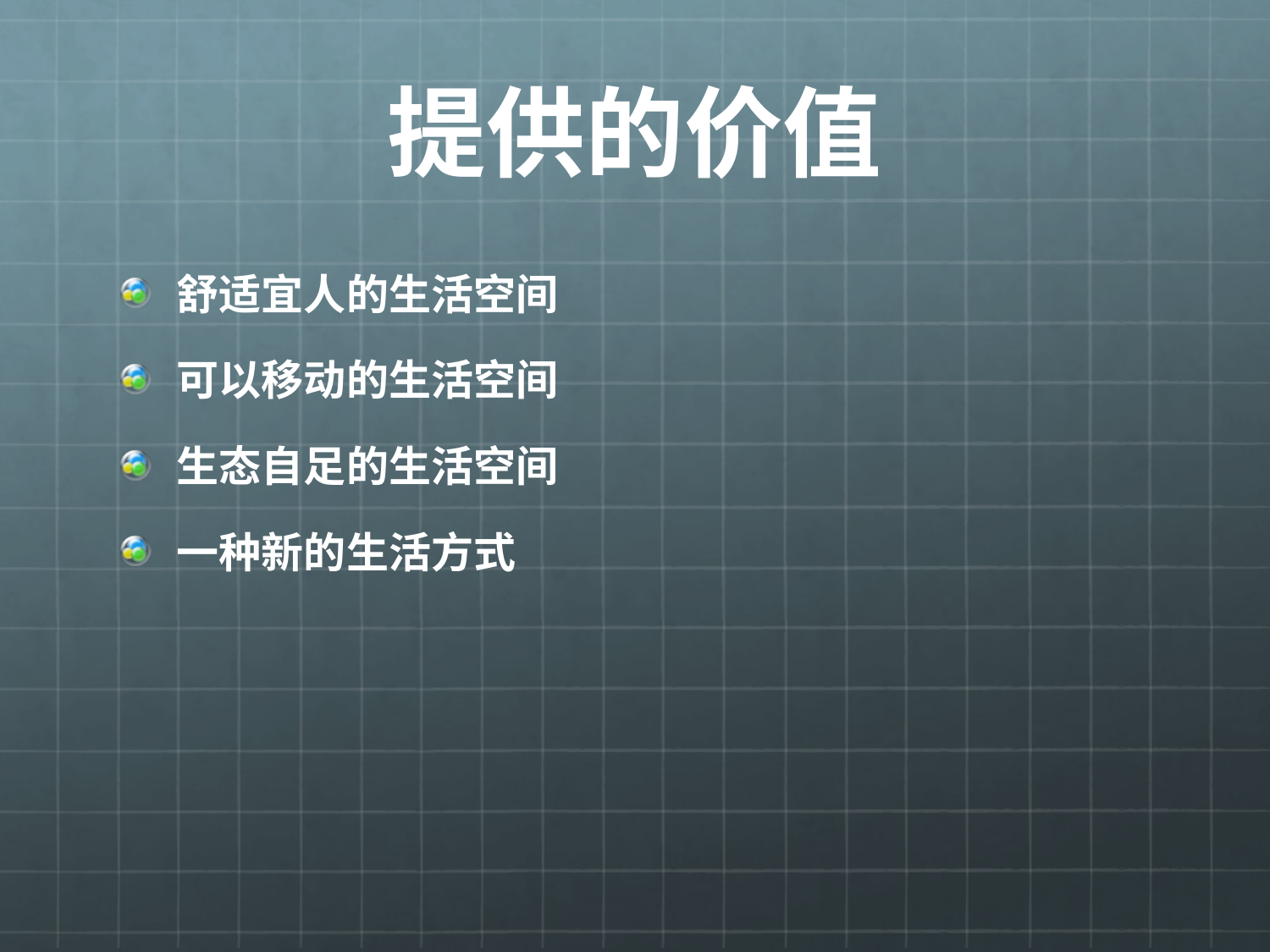

# 提供的价值
舒适宜人的生活空间
可以移动的生活空间
生态自足的生活空间
一种新的生活方式